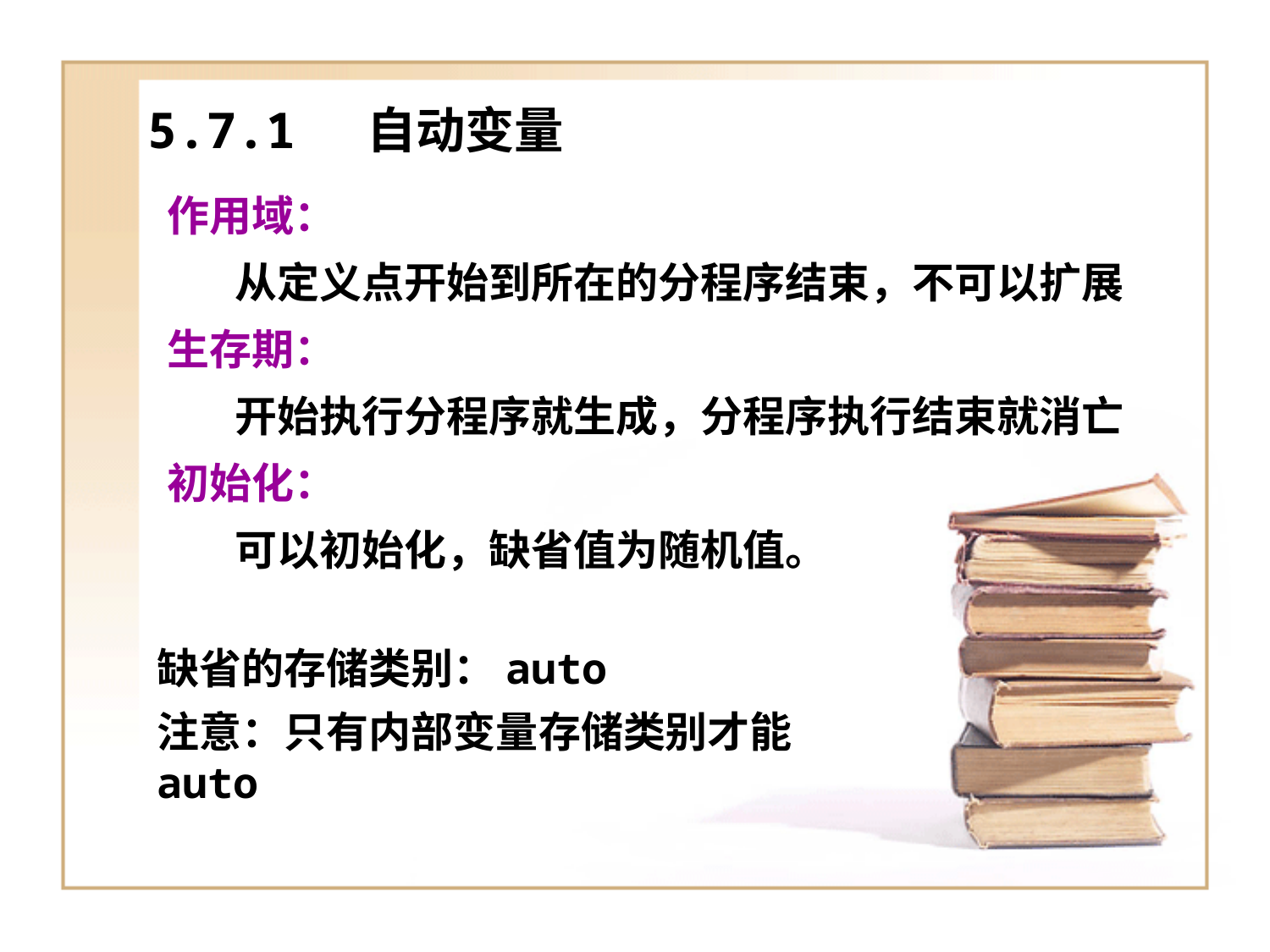

# 5.7.1  自动变量

作用域：
      从定义点开始到所在的分程序结束，不可以扩展
生存期：
      开始执行分程序就生成，分程序执行结束就消亡
初始化：
      可以初始化，缺省值为随机值。
缺省的存储类别：auto
注意：只有内部变量存储类别才能auto